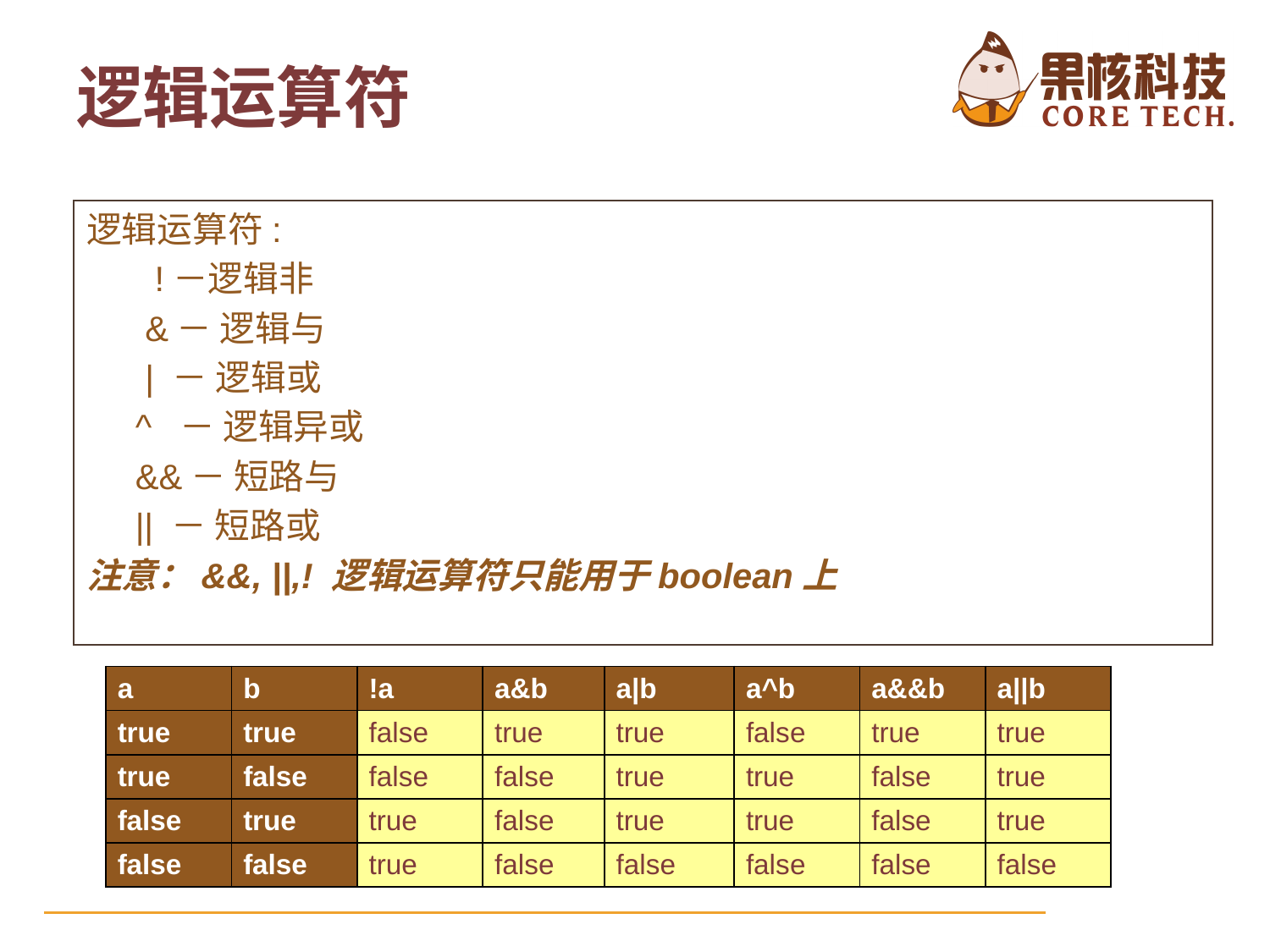

# 逻辑运算符
逻辑运算符:
       !－逻辑非
      &－ 逻辑与
      | － 逻辑或
     ^  － 逻辑异或
     &&－ 短路与
     || － 短路或
注意：&&, ||,! 逻辑运算符只能用于boolean上
| a | b | !a | a&b | a|b | a^b | a&&b | a||b |
| --- | --- | --- | --- | --- | --- | --- | --- |
| true | true | false | true | true | false | true | true |
| true | false | false | false | true | true | false | true |
| false | true | true | false | true | true | false | true |
| false | false | true | false | false | false | false | false |